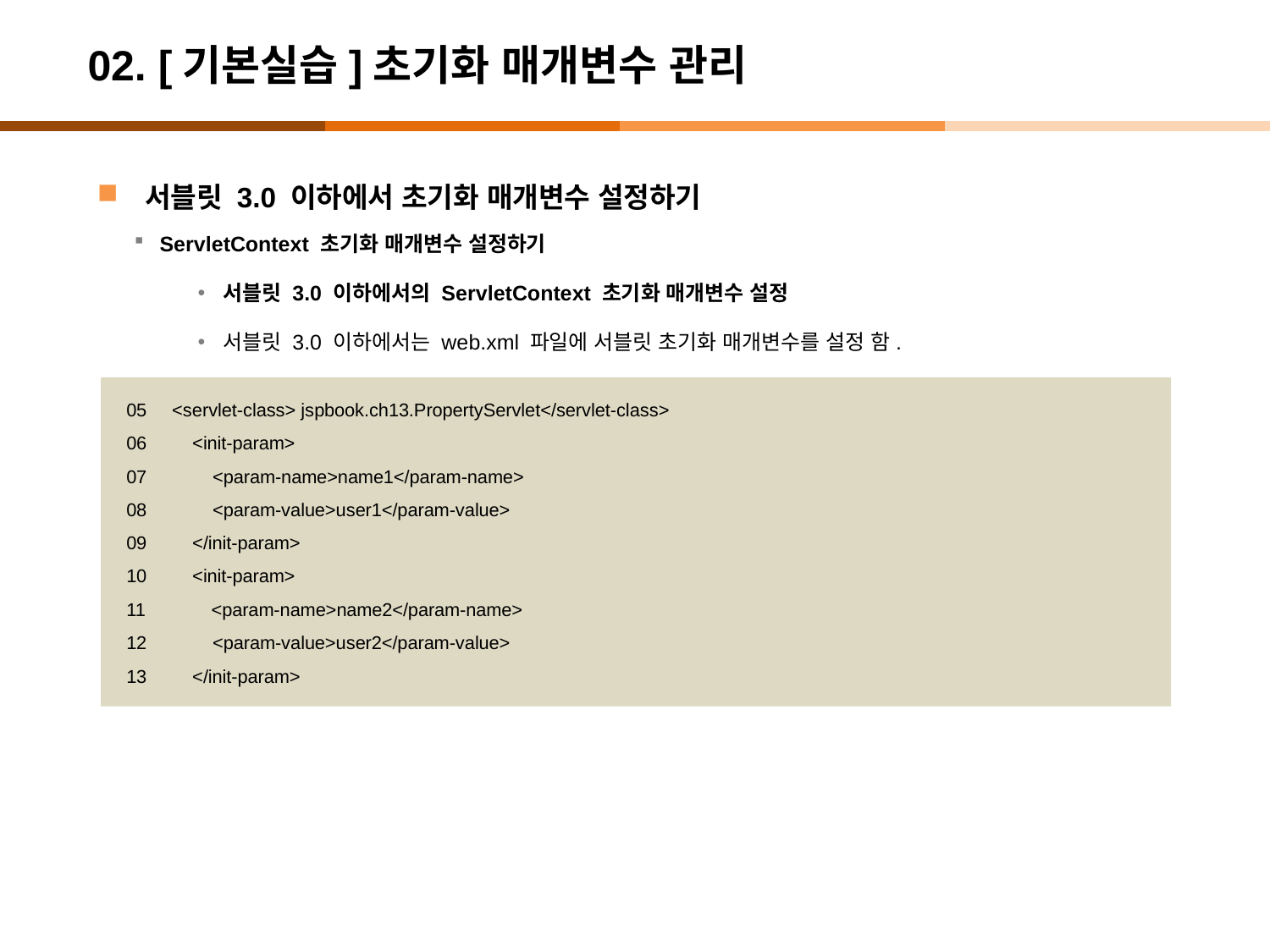

# 02. [기본실습]초기화 매개변수 관리
서블릿 3.0 이하에서 초기화 매개변수 설정하기
ServletContext 초기화 매개변수 설정하기
서블릿 3.0 이하에서의 ServletContext 초기화 매개변수 설정
서블릿 3.0 이하에서는 web.xml 파일에 서블릿 초기화 매개변수를 설정 함.

05     <servlet-class> jspbook.ch13.PropertyServlet</servlet-class>
06         <init-param>
07             <param-name>name1</param-name>
08             <param-value>user1</param-value>
09         </init-param>
10         <init-param>
11             <param-name>name2</param-name>
12             <param-value>user2</param-value>
13         </init-param>